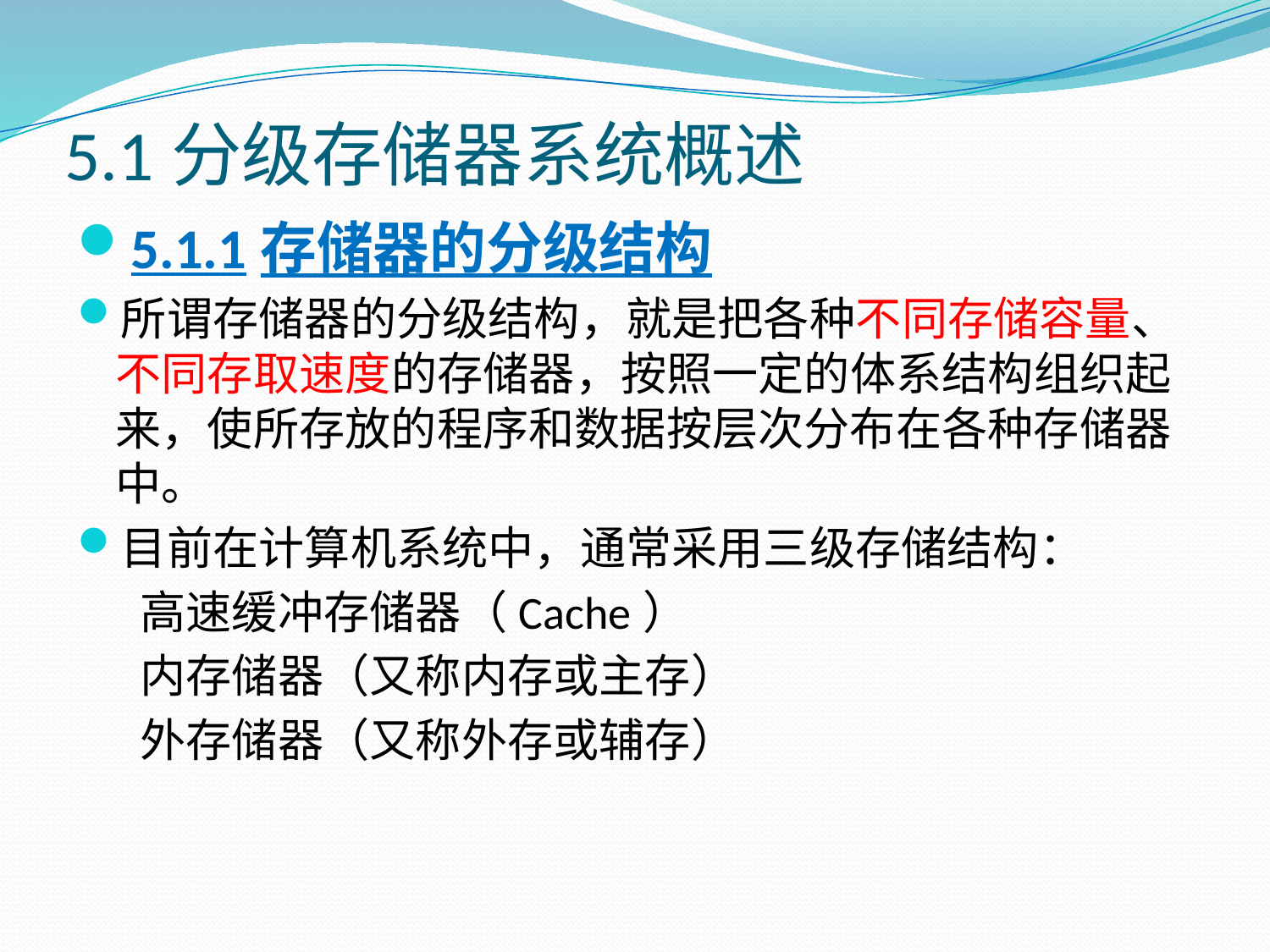

# 5.1分级存储器系统概述
5.1.1存储器的分级结构
所谓存储器的分级结构，就是把各种不同存储容量、不同存取速度的存储器，按照一定的体系结构组织起来，使所存放的程序和数据按层次分布在各种存储器中。
目前在计算机系统中，通常采用三级存储结构：
     高速缓冲存储器（Cache）
     内存储器（又称内存或主存）
     外存储器（又称外存或辅存）